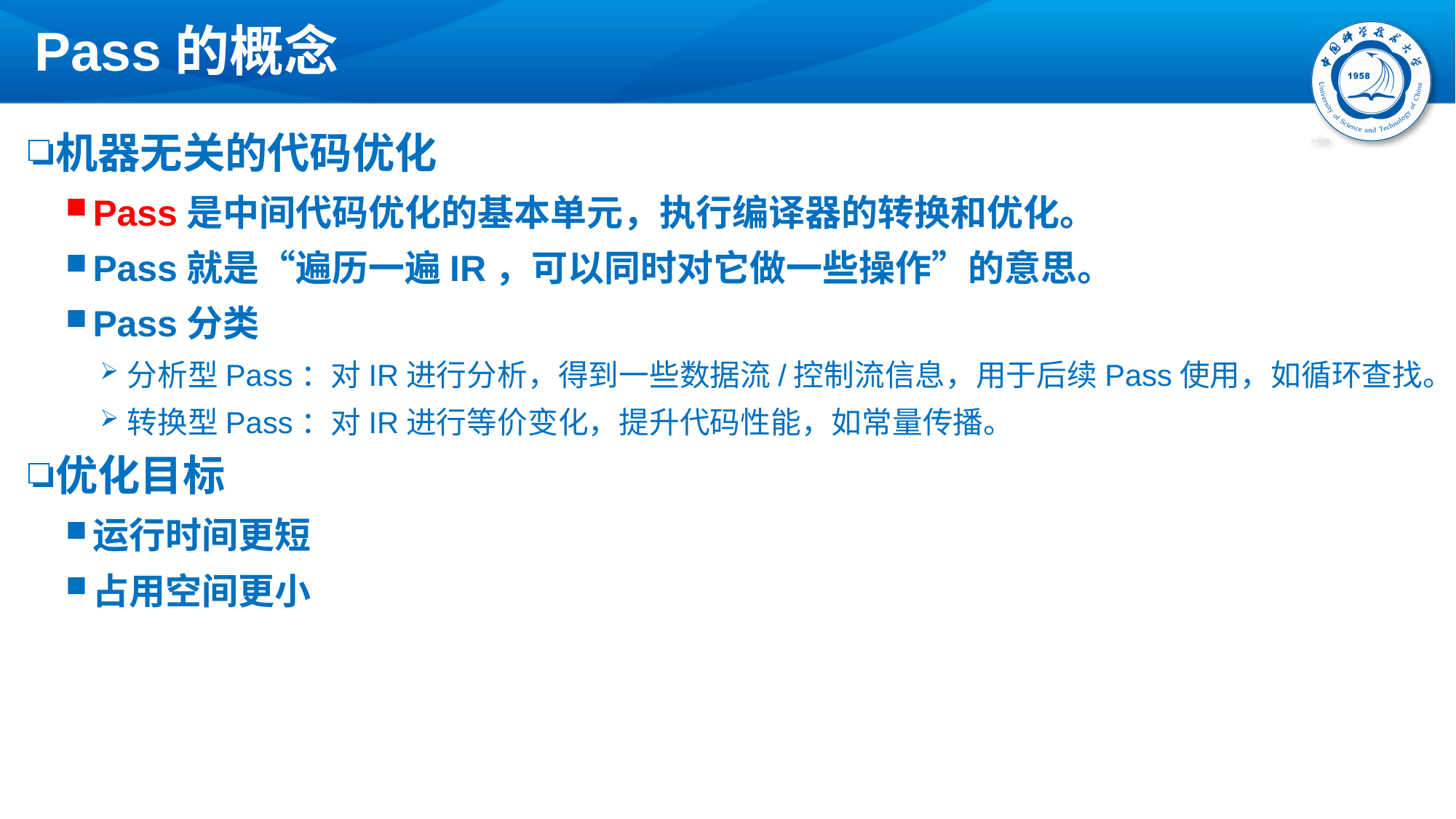

# Pass的概念
机器无关的代码优化
Pass是中间代码优化的基本单元，执行编译器的转换和优化。
Pass就是“遍历一遍IR，可以同时对它做一些操作”的意思。
Pass分类
分析型Pass：对IR进行分析，得到一些数据流/控制流信息，用于后续Pass使用，如循环查找。
转换型Pass：对IR进行等价变化，提升代码性能，如常量传播。
优化目标
运行时间更短
占用空间更小